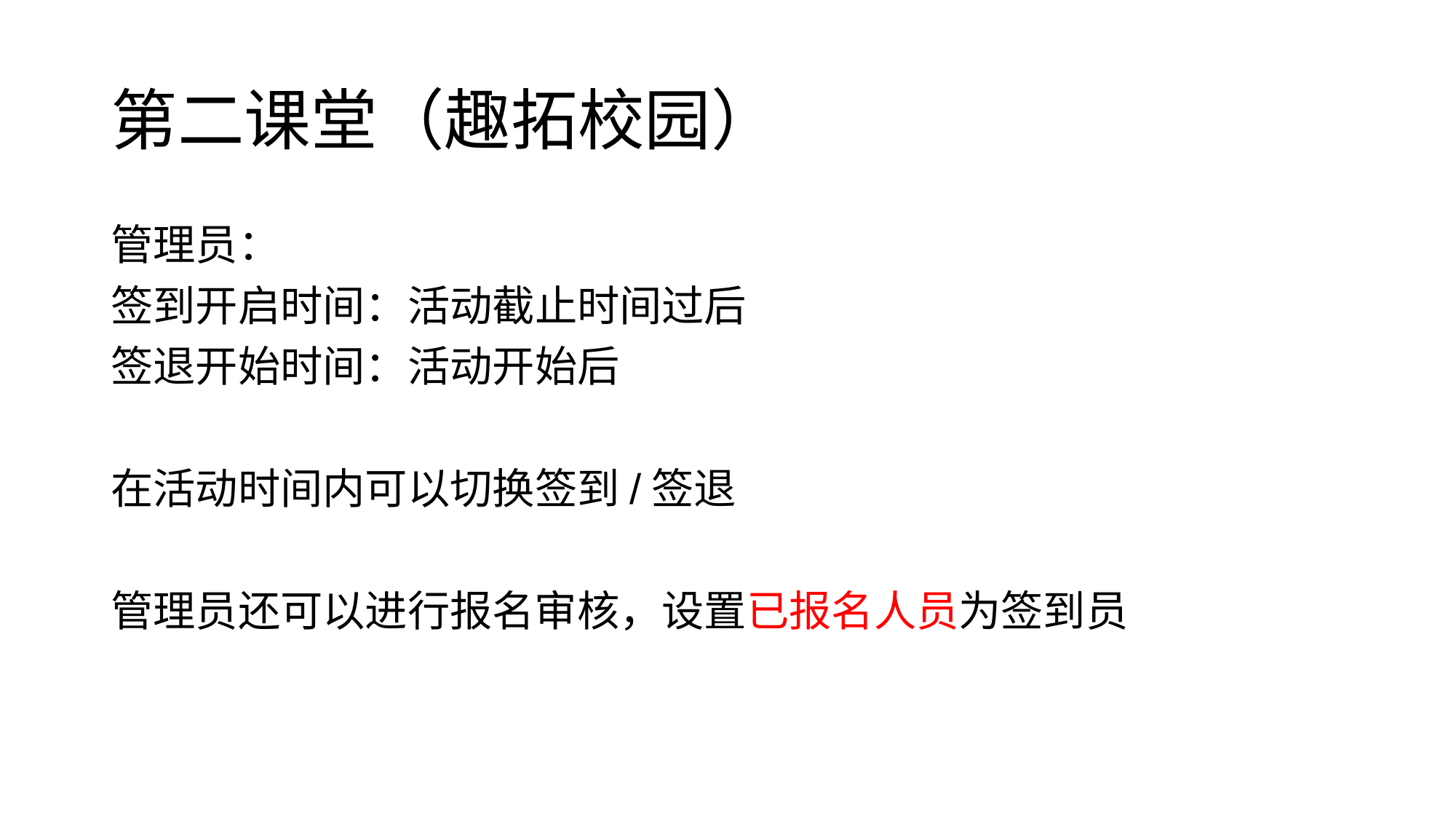

# 第二课堂（趣拓校园）
管理员：
签到开启时间：活动截止时间过后
签退开始时间：活动开始后

在活动时间内可以切换签到/签退

管理员还可以进行报名审核，设置已报名人员为签到员